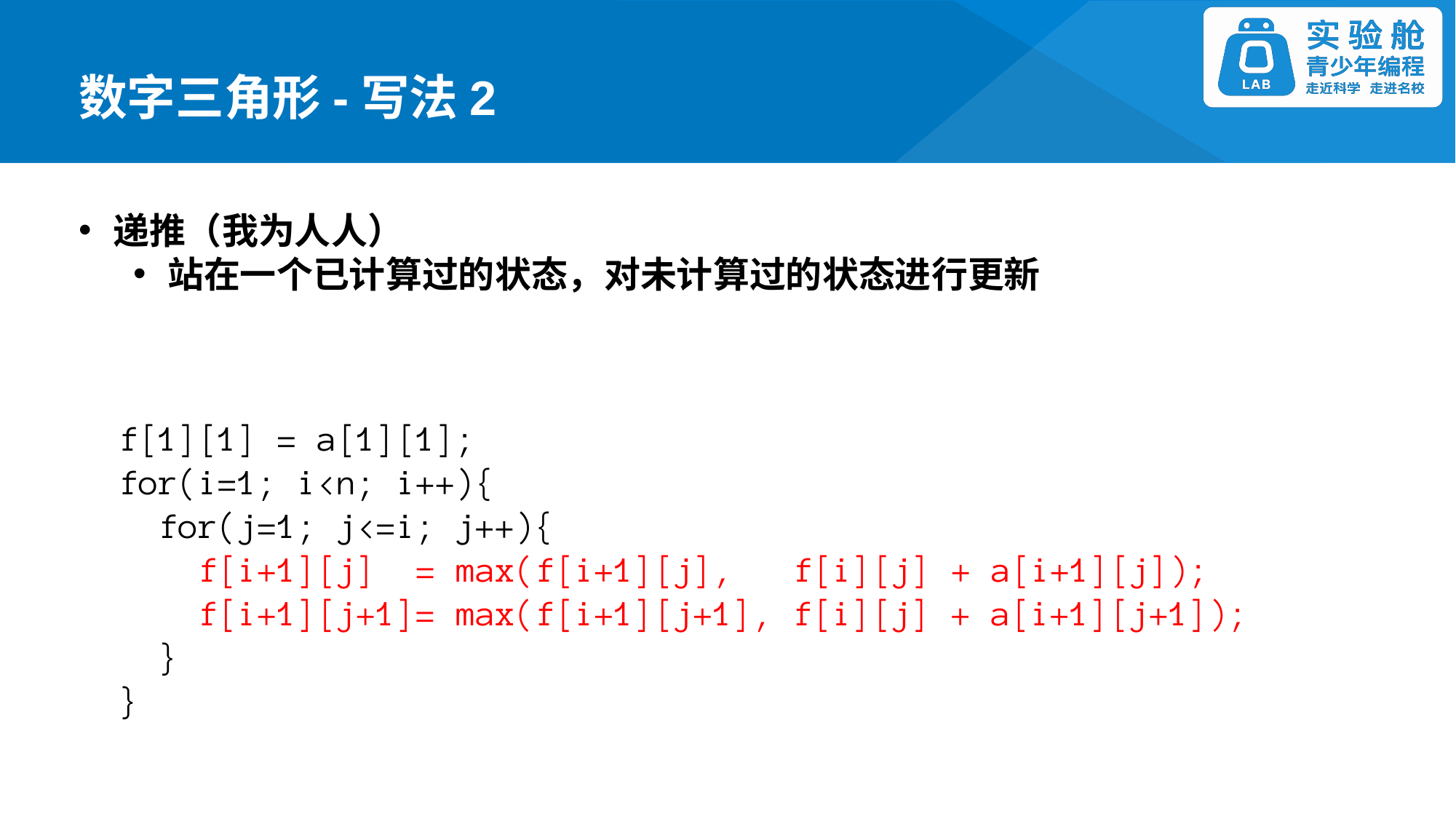

数字三角形-写法2
递推（我为人人）
站在一个已计算过的状态，对未计算过的状态进行更新
f[1][1] = a[1][1];
for(i=1; i<n; i++){
  for(j=1; j<=i; j++){
    f[i+1][j]  = max(f[i+1][j],   f[i][j] + a[i+1][j]);
    f[i+1][j+1]= max(f[i+1][j+1], f[i][j] + a[i+1][j+1]);
  }
}